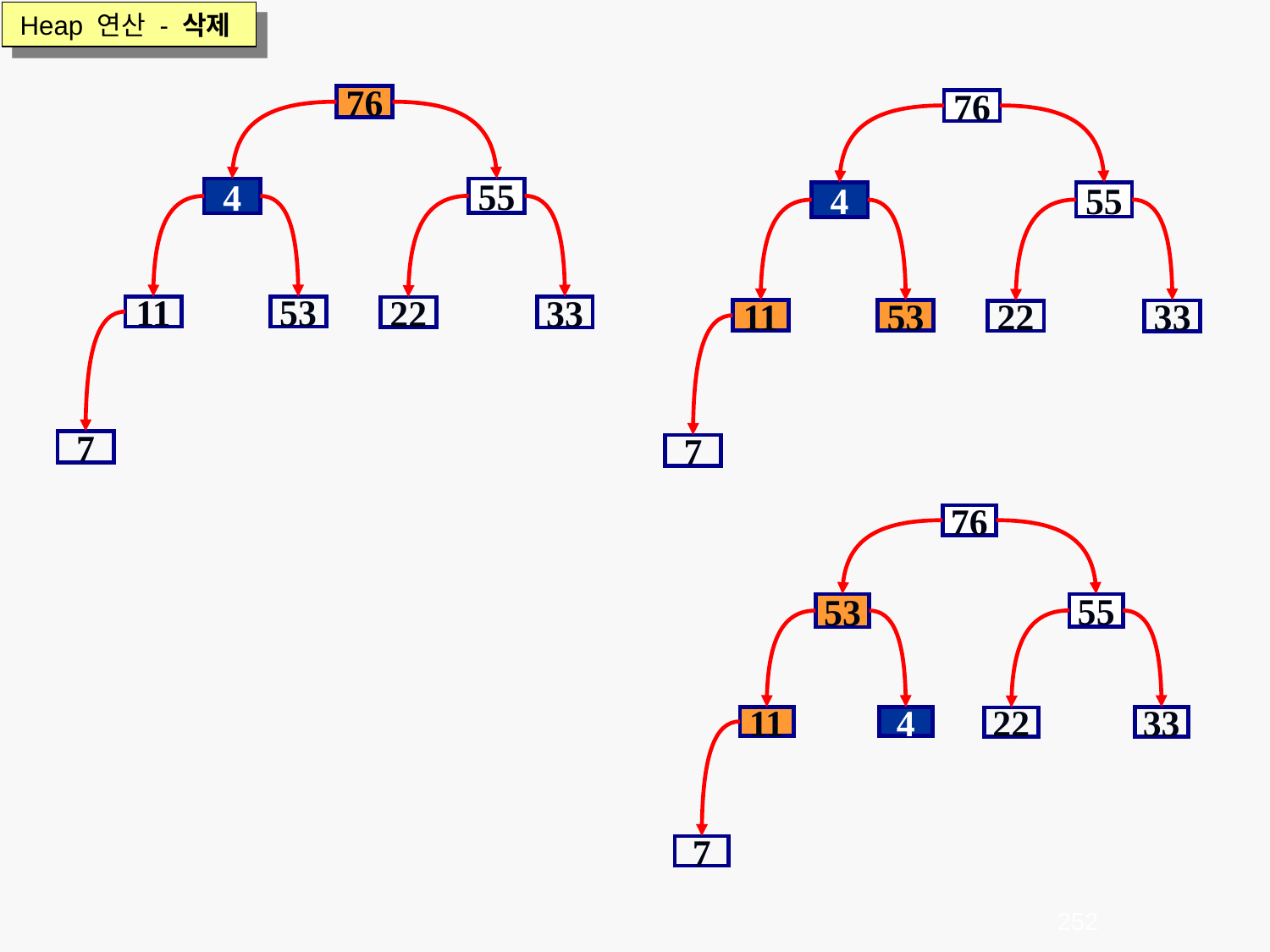

Heap 연산 - 삭제
76
4
55
11
53
33
22
7
76
4
55
11
53
33
22
7
76
53
55
11
4
33
22
7
252